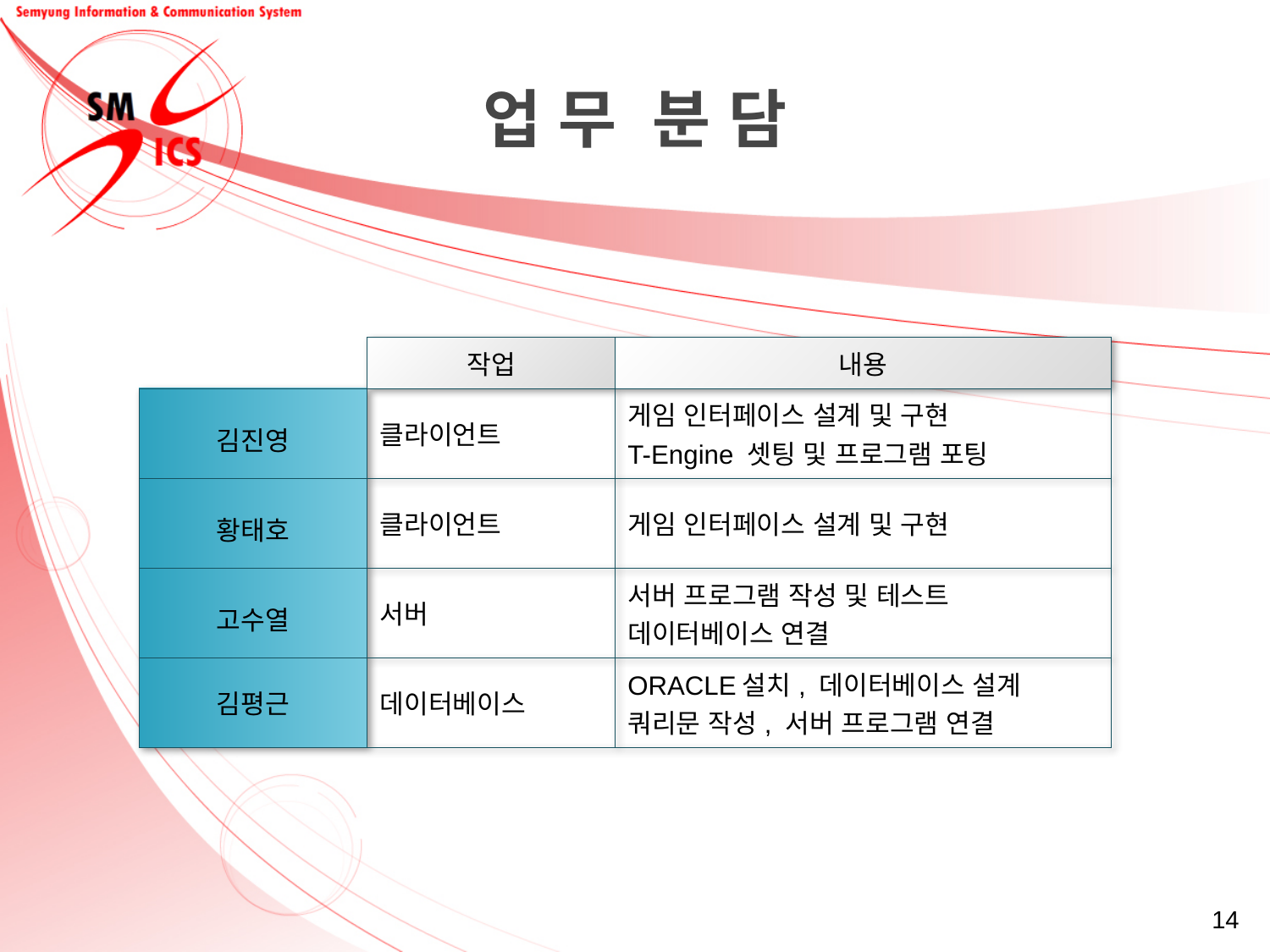

업 무  분 담
|  | 작업 | 내용 |
| --- | --- | --- |
| 김진영 | 클라이언트 | 게임 인터페이스 설계 및 구현 T-Engine 셋팅 및 프로그램 포팅 |
| 황태호 | 클라이언트 | 게임 인터페이스 설계 및 구현 |
| 고수열 | 서버 | 서버 프로그램 작성 및 테스트 데이터베이스 연결 |
| 김평근 | 데이터베이스 | ORACLE설치, 데이터베이스 설계 쿼리문 작성, 서버 프로그램 연결 |
14